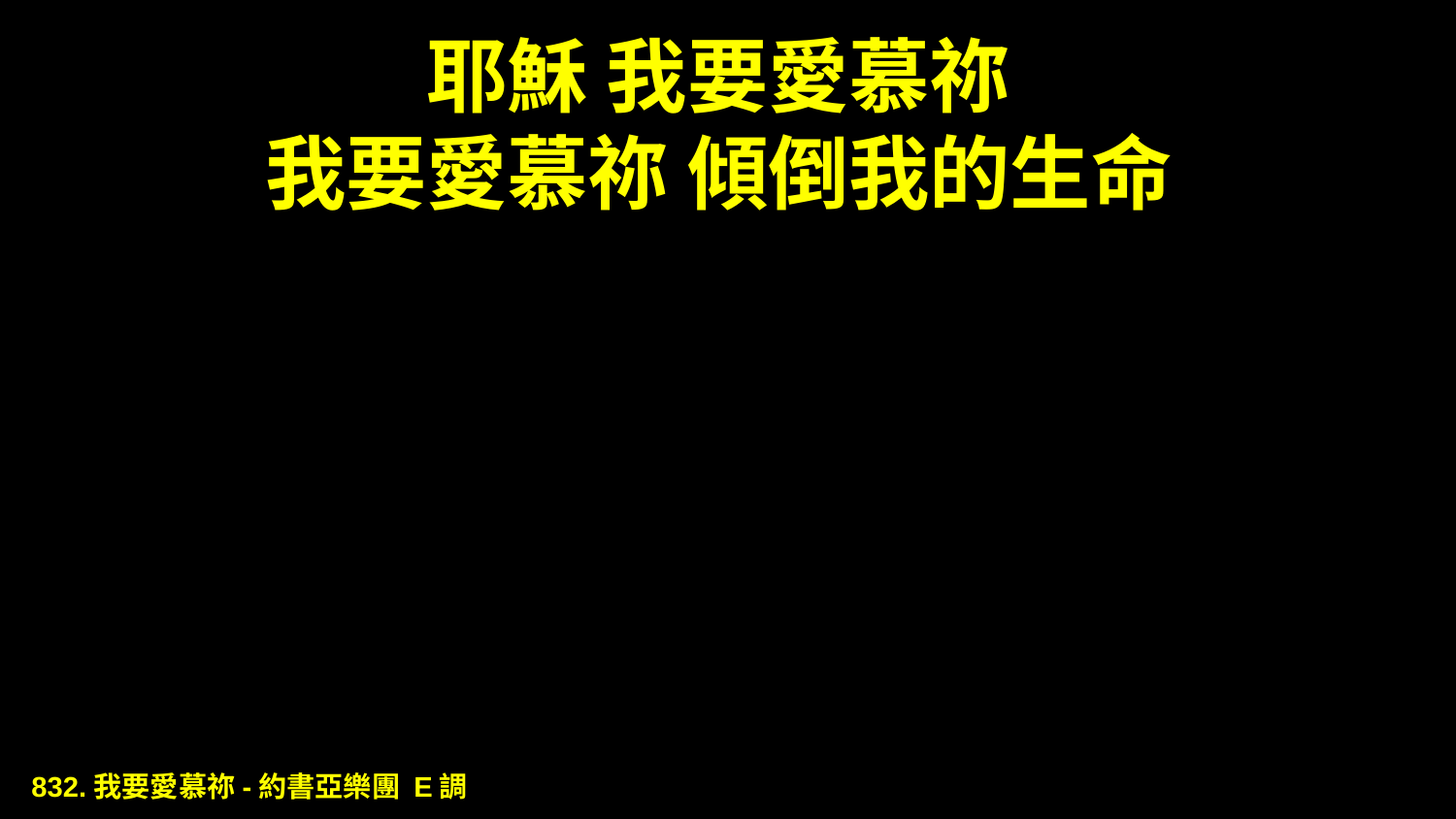

# 耶穌 我要愛慕祢 我要愛慕祢 傾倒我的生命
832.我要愛慕祢-約書亞樂團 E調